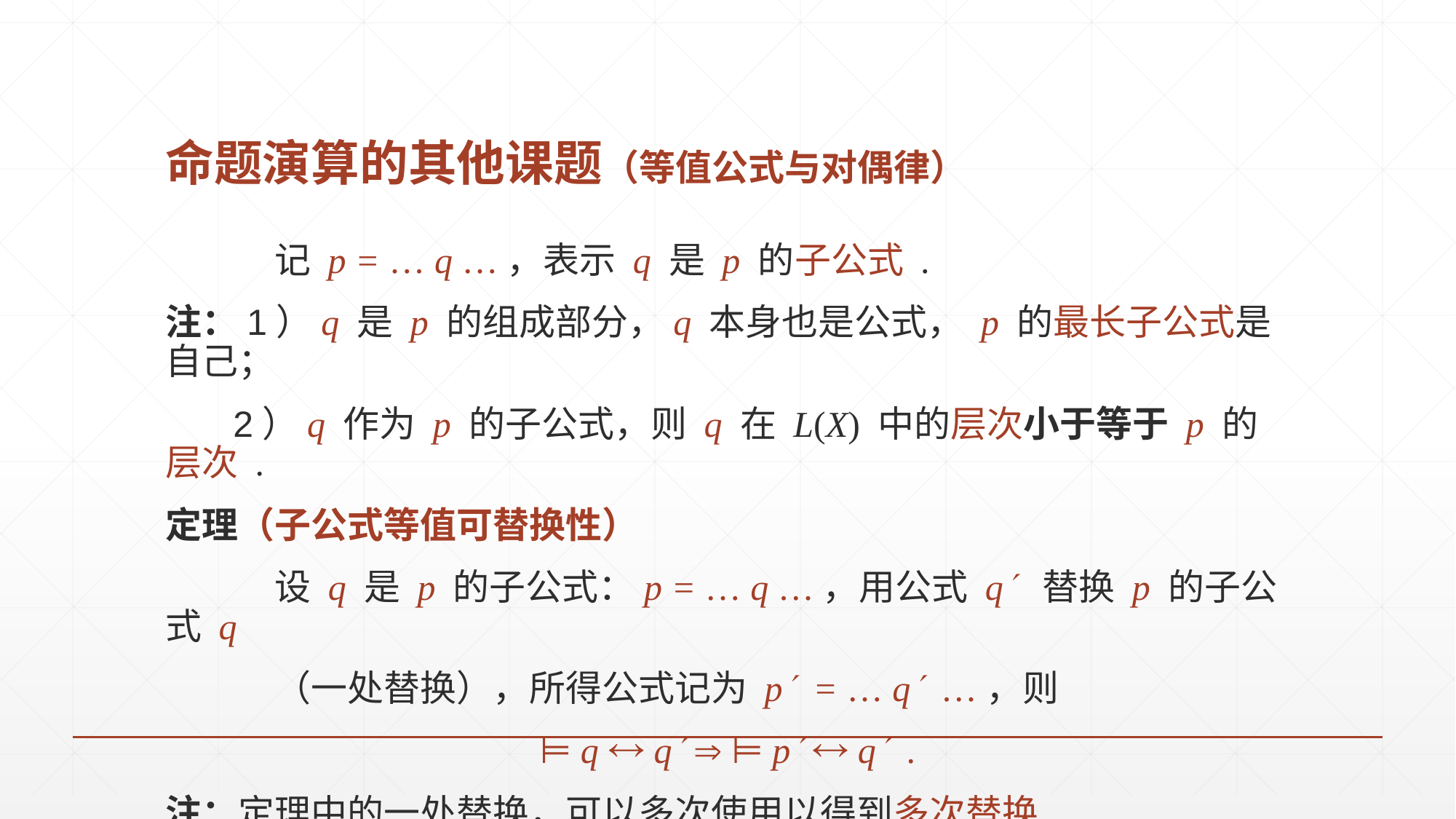

# 命题演算的其他课题（等值公式与对偶律）
	记 p = … q …，表示 q 是 p 的子公式 .
注：1）q 是 p 的组成部分，q 本身也是公式， p 的最长子公式是自己；
       2）q 作为 p 的子公式，则 q 在 L(X) 中的层次小于等于 p 的层次 .
定理（子公式等值可替换性）
	设 q 是 p 的子公式：p = … q …，用公式 q′  替换 p 的子公式 q
	（一处替换），所得公式记为 p′  = … q′  …，则
⊨ q ↔ q′ ⇒ ⊨ p′ ↔ q′  .
注：定理中的一处替换，可以多次使用以得到多次替换 .